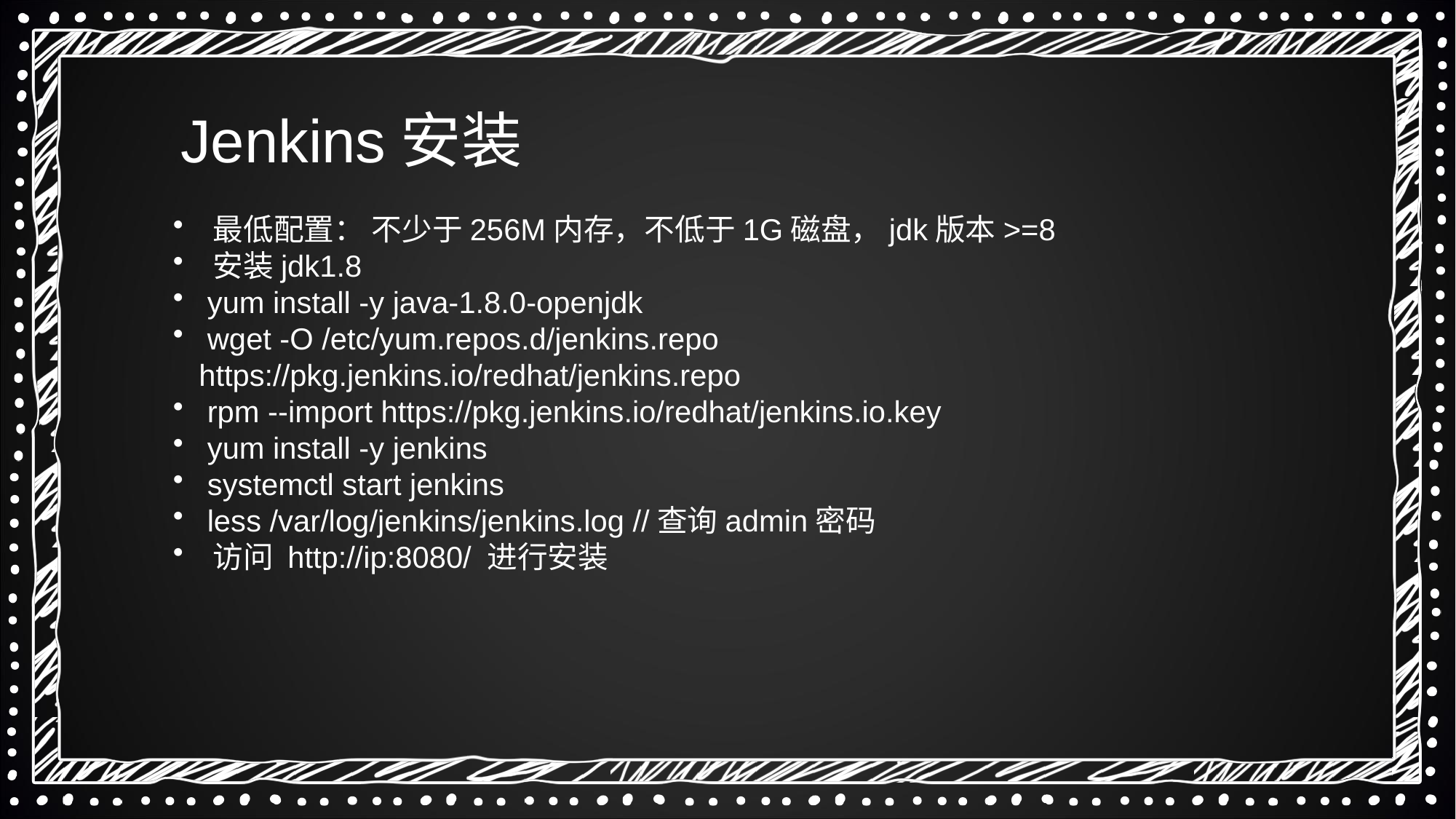

Jenkins安装
 最低配置： 不少于256M内存，不低于1G磁盘，jdk版本>=8
 安装jdk1.8
 yum install -y java-1.8.0-openjdk
 wget -O /etc/yum.repos.d/jenkins.repo https://pkg.jenkins.io/redhat/jenkins.repo
 rpm --import https://pkg.jenkins.io/redhat/jenkins.io.key
 yum install -y jenkins
 systemctl start jenkins
 less /var/log/jenkins/jenkins.log //查询admin密码
 访问 http://ip:8080/ 进行安装